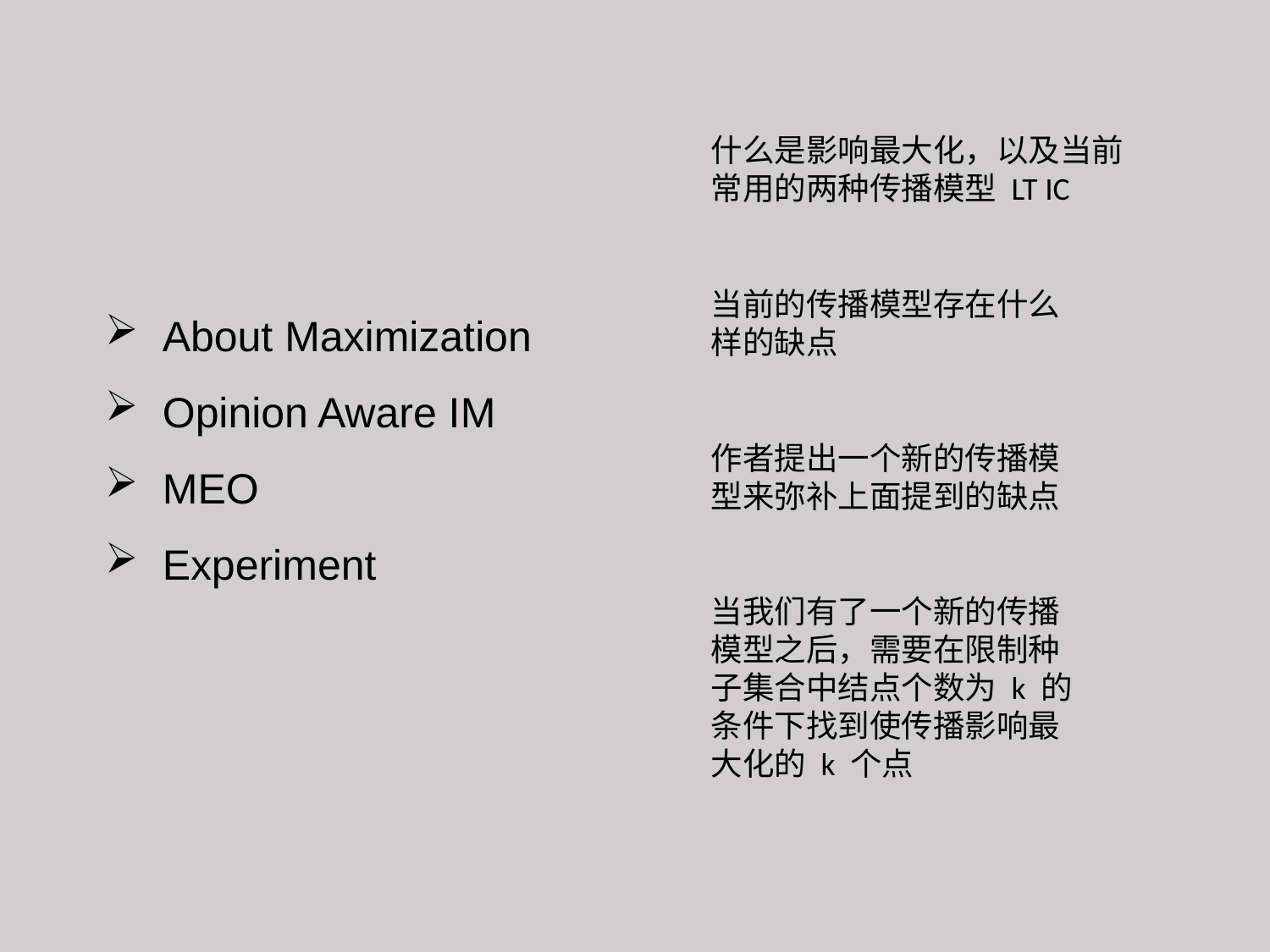

什么是影响最大化，以及当前常用的两种传播模型 LT IC
  About Maximization
  Opinion Aware IM
  MEO
  Experiment
当前的传播模型存在什么样的缺点
作者提出一个新的传播模型来弥补上面提到的缺点
当我们有了一个新的传播模型之后，需要在限制种子集合中结点个数为 k 的条件下找到使传播影响最大化的 k 个点